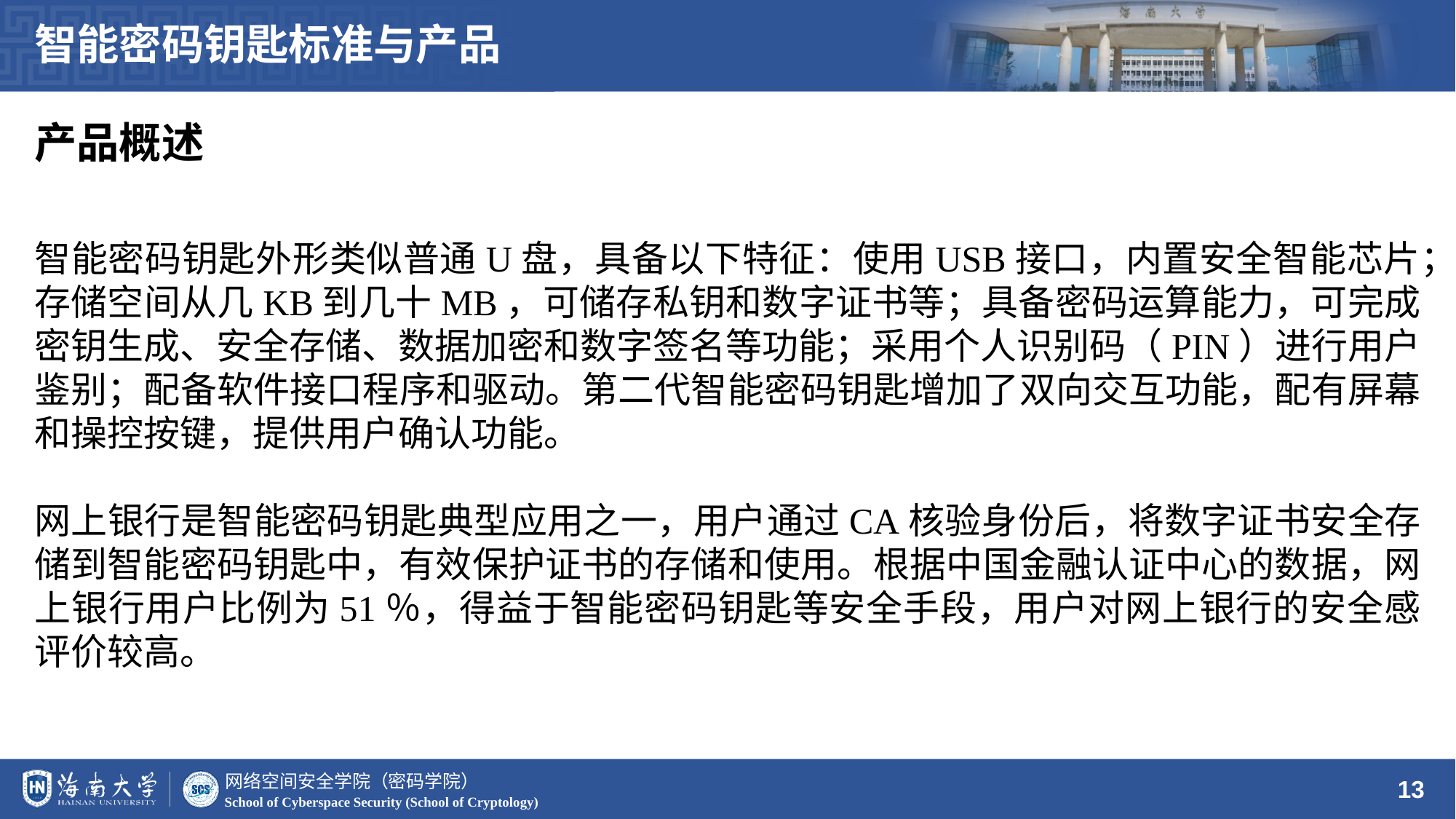

智能密码钥匙标准与产品

产品概述

智能密码钥匙外形类似普通U盘，具备以下特征：使用USB接口，内置安全智能芯片；存储空间从几KB到几十MB，可储存私钥和数字证书等；具备密码运算能力，可完成密钥生成、安全存储、数据加密和数字签名等功能；采用个人识别码（PIN）进行用户鉴别；配备软件接口程序和驱动。第二代智能密码钥匙增加了双向交互功能，配有屏幕和操控按键，提供用户确认功能。

网上银行是智能密码钥匙典型应用之一，用户通过CA核验身份后，将数字证书安全存储到智能密码钥匙中，有效保护证书的存储和使用。根据中国金融认证中心的数据，网上银行用户比例为51％，得益于智能密码钥匙等安全手段，用户对网上银行的安全感评价较高。
13